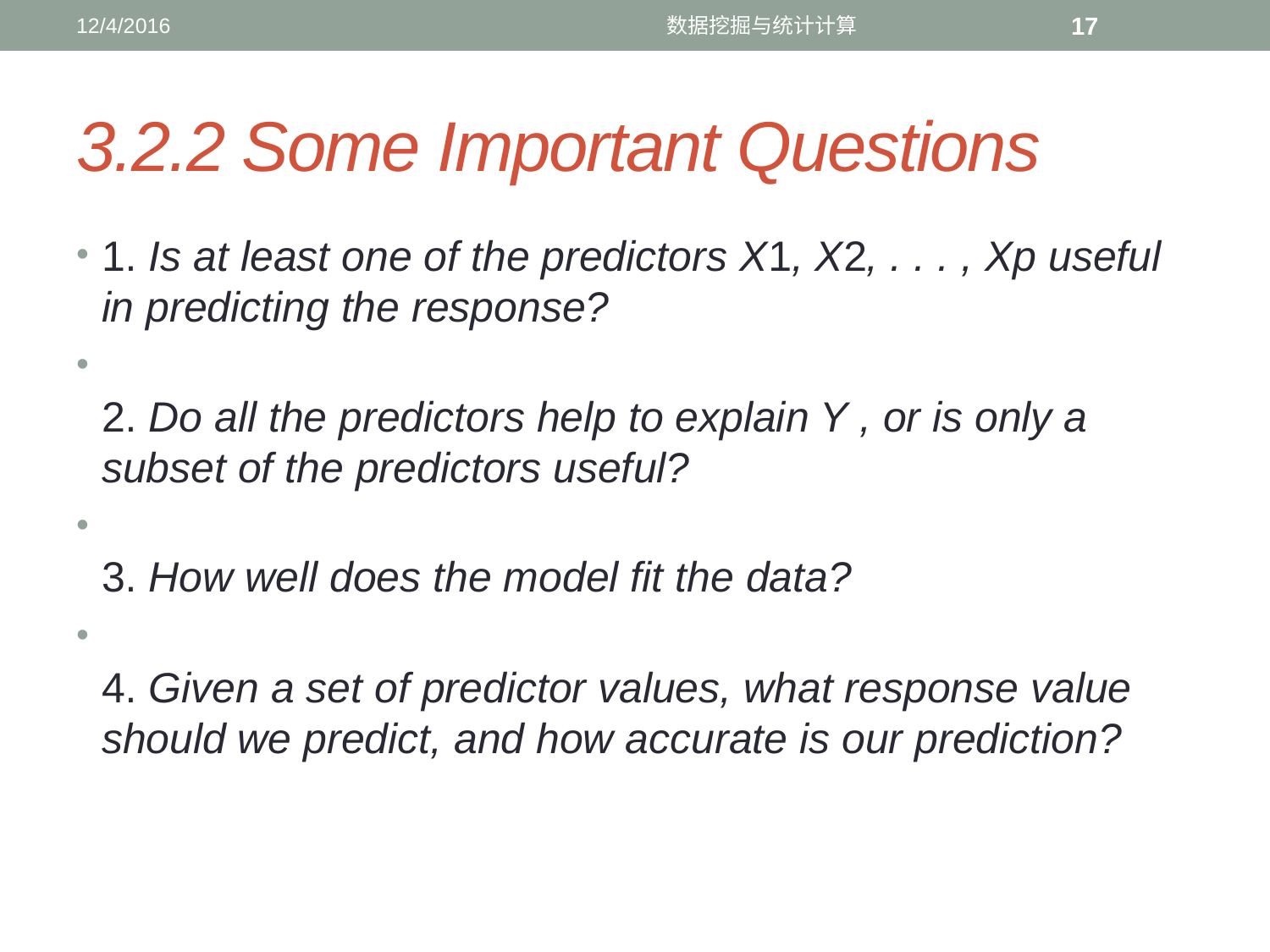

12/4/2016
数据挖掘与统计计算
17
# 3.2.2 Some Important Questions
1. Is at least one of the predictors X1, X2, . . . , Xp useful in predicting the response?
2. Do all the predictors help to explain Y , or is only a subset of the predictors useful?
3. How well does the model fit the data?
4. Given a set of predictor values, what response value should we predict, and how accurate is our prediction?